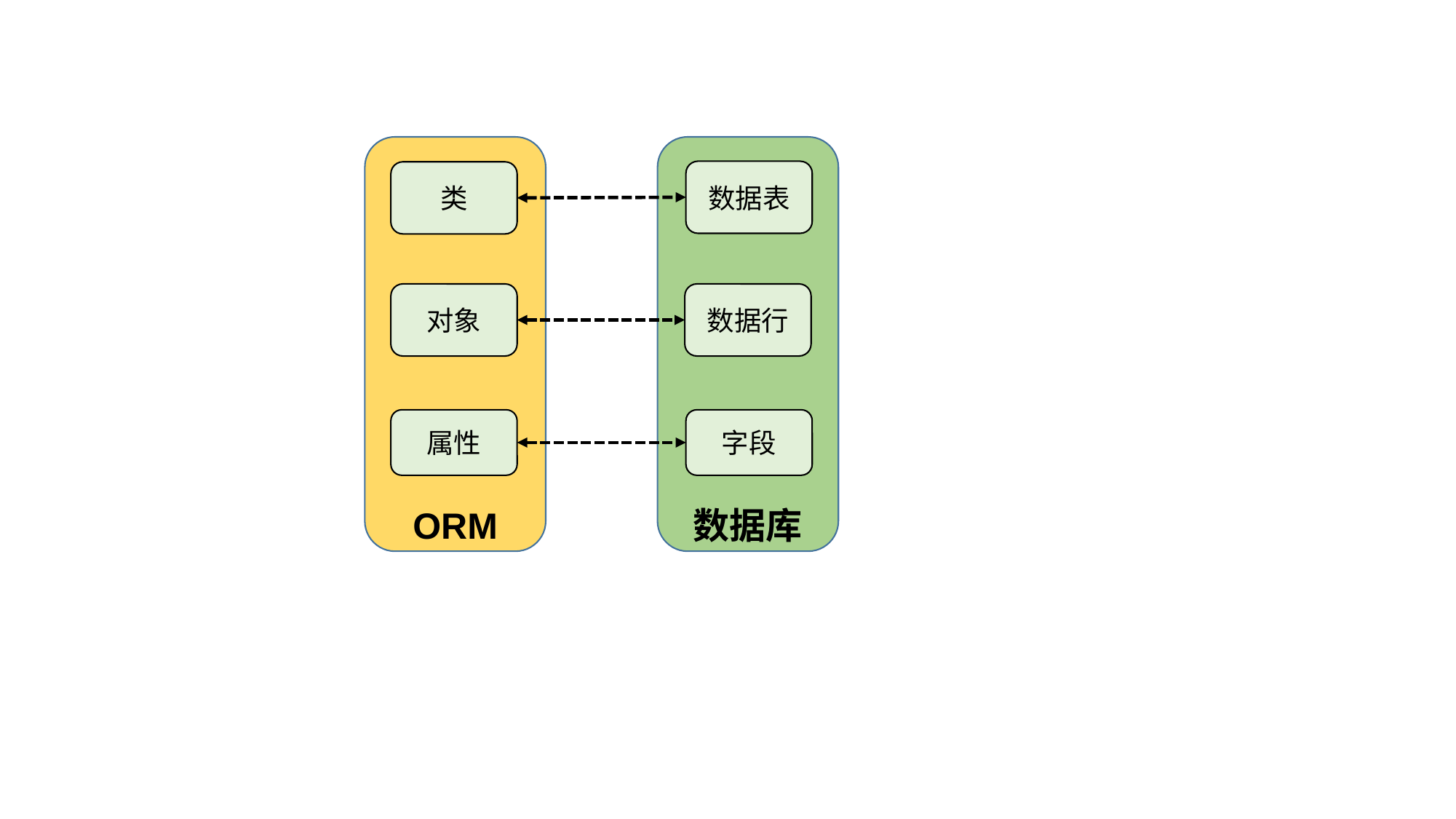

ORM

数据库
数据表
类
数据行
对象
属性
字段